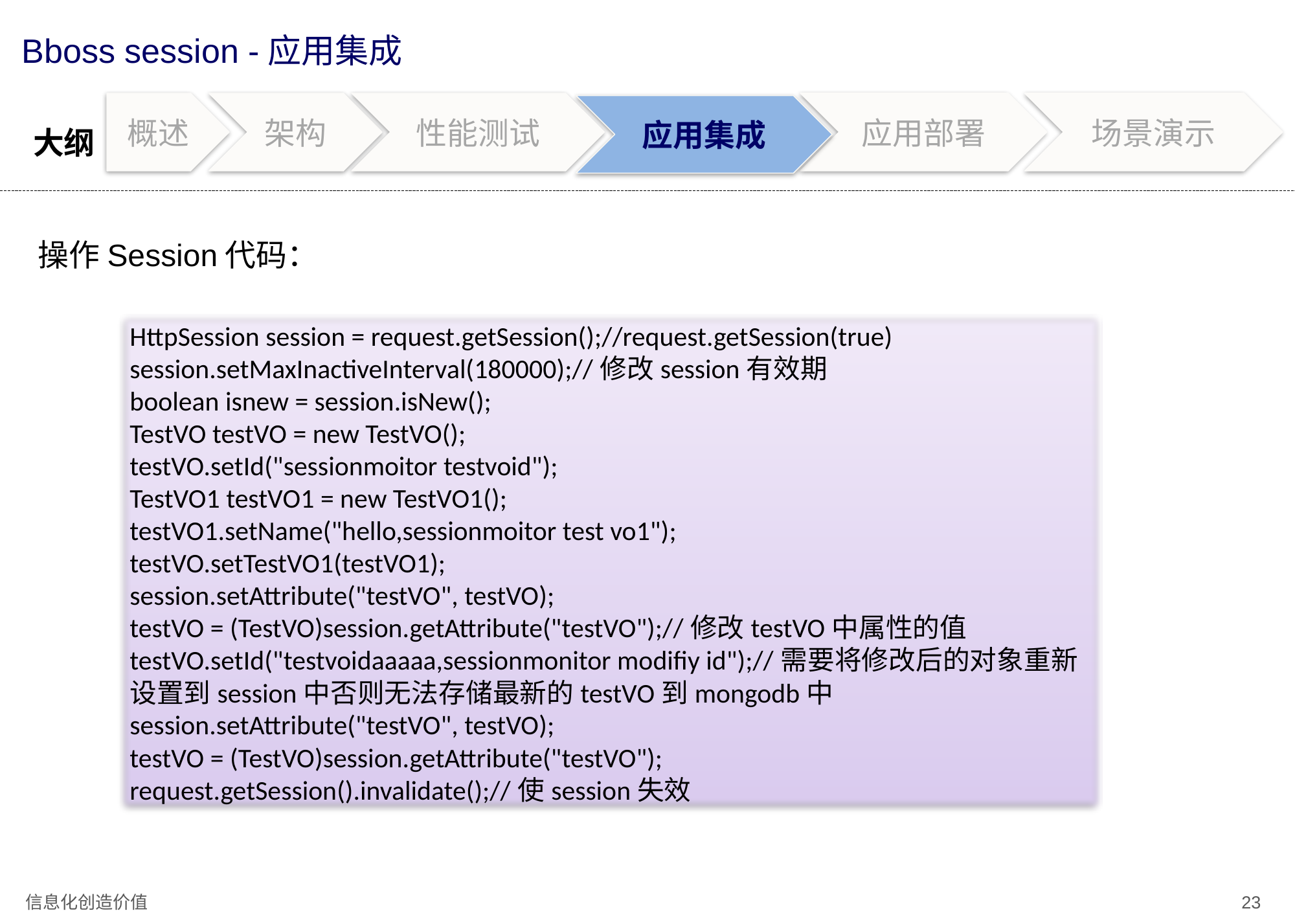

# Bboss session -应用集成
大纲
应用部署
场景演示
概述
架构
性能测试
应用集成
操作Session代码：

HttpSession session = request.getSession();//request.getSession(true)
session.setMaxInactiveInterval(180000);//修改session有效期
boolean isnew = session.isNew();
TestVO testVO = new TestVO();
testVO.setId("sessionmoitor testvoid");
TestVO1 testVO1 = new TestVO1();
testVO1.setName("hello,sessionmoitor test vo1");
testVO.setTestVO1(testVO1);
session.setAttribute("testVO", testVO);
testVO = (TestVO)session.getAttribute("testVO");//修改testVO中属性的值testVO.setId("testvoidaaaaa,sessionmonitor modifiy id");//需要将修改后的对象重新设置到session中否则无法存储最新的testVO到mongodb中
session.setAttribute("testVO", testVO);
testVO = (TestVO)session.getAttribute("testVO");
request.getSession().invalidate();//使session失效
23
信息化创造价值